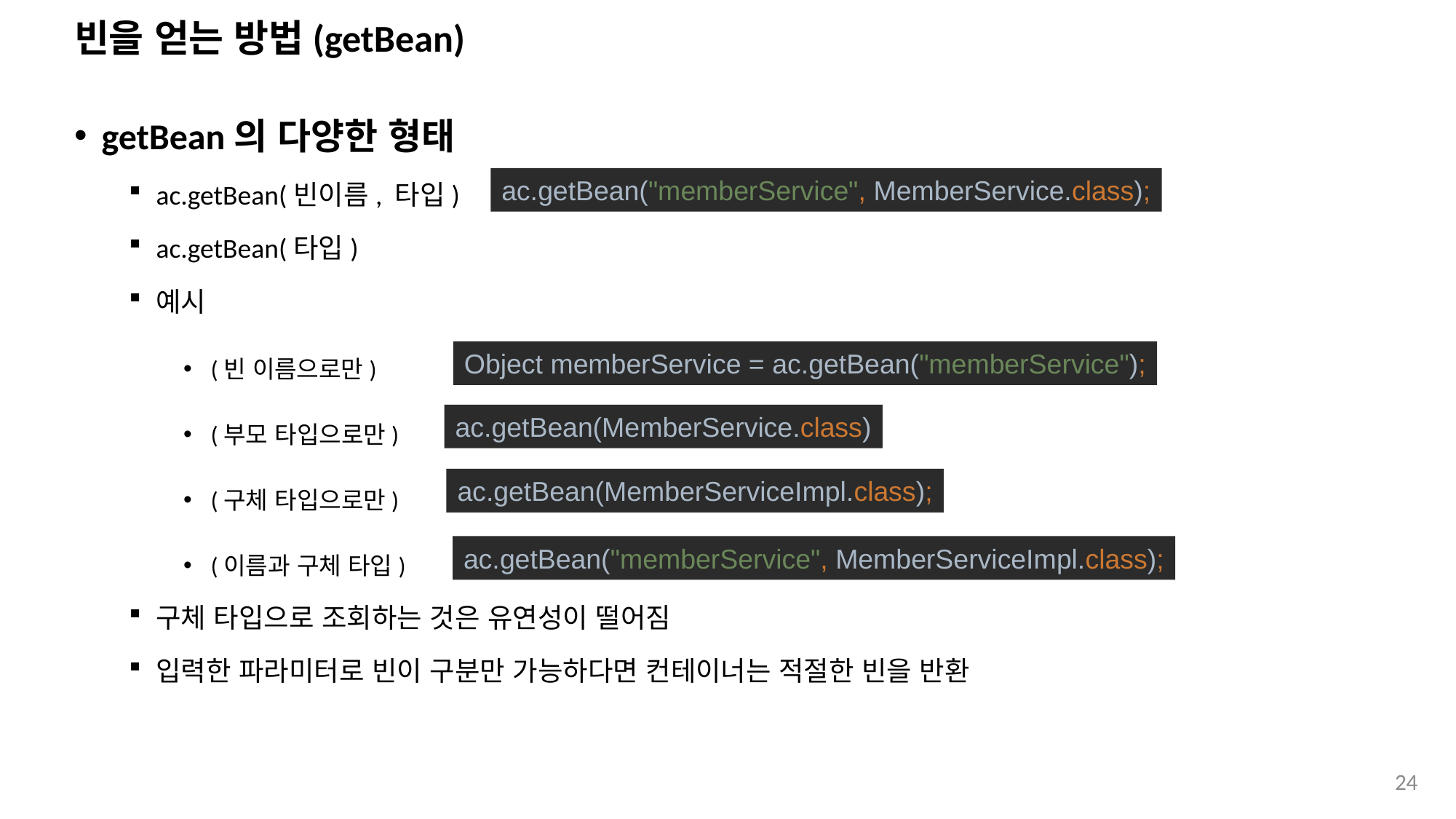

# 빈을 얻는 방법(getBean)
getBean의 다양한 형태
ac.getBean(빈이름, 타입)
ac.getBean(타입)
예시
(빈 이름으로만)
(부모 타입으로만)
(구체 타입으로만)
(이름과 구체 타입)
구체 타입으로 조회하는 것은 유연성이 떨어짐
입력한 파라미터로 빈이 구분만 가능하다면 컨테이너는 적절한 빈을 반환

ac.getBean("memberService", MemberService.class);
Object memberService = ac.getBean("memberService");
ac.getBean(MemberService.class)
ac.getBean(MemberServiceImpl.class);
ac.getBean("memberService", MemberServiceImpl.class);
24